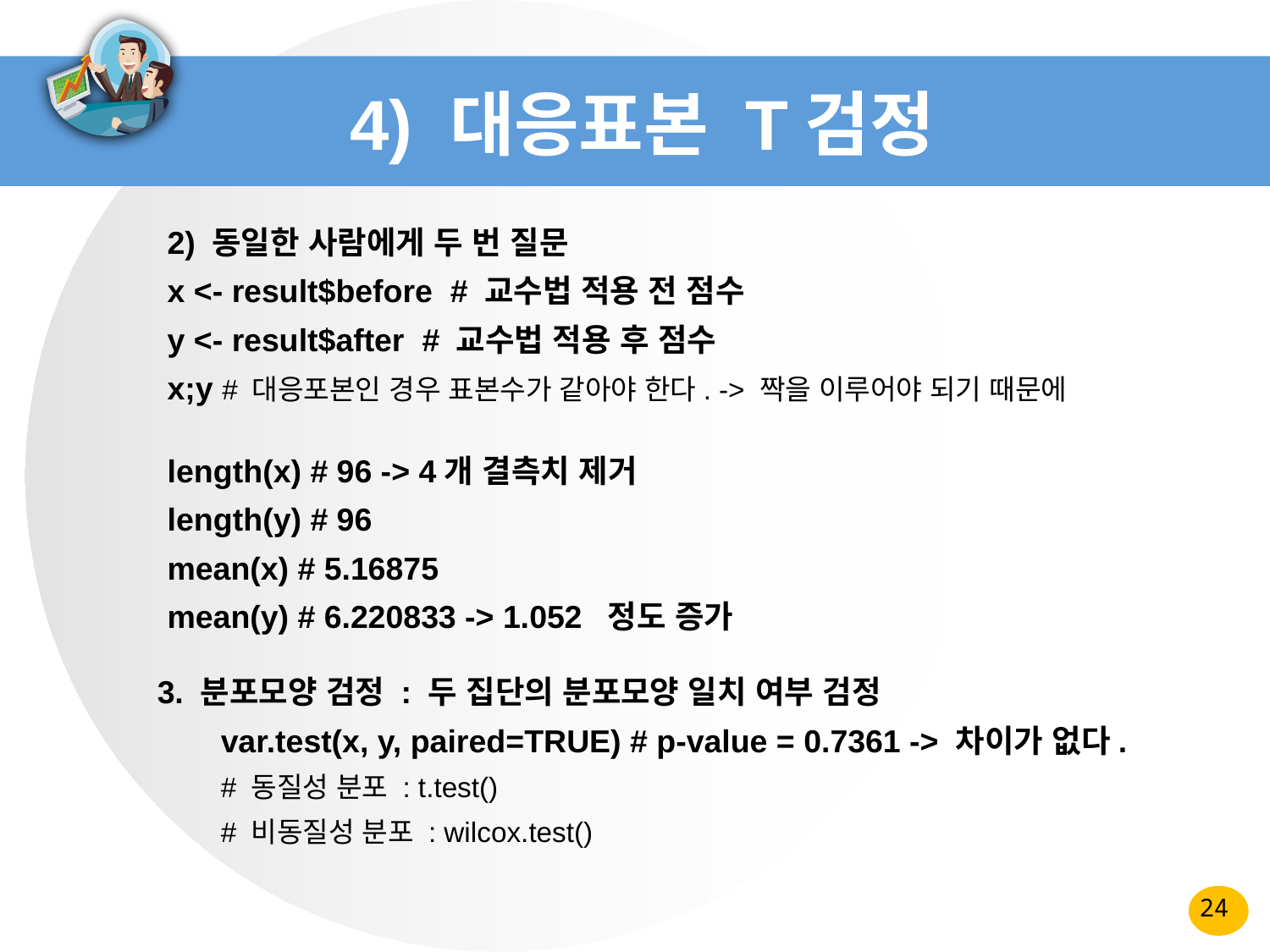

# 4) 대응표본 T검정
2) 동일한 사람에게 두 번 질문
x <- result$before  # 교수법 적용 전 점수
y <- result$after  # 교수법 적용 후 점수
x;y # 대응포본인 경우 표본수가 같아야 한다. -> 짝을 이루어야 되기 때문에

length(x) # 96 -> 4개 결측치 제거
length(y) # 96
mean(x) # 5.16875
mean(y) # 6.220833 -> 1.052  정도 증가
3. 분포모양 검정 : 두 집단의 분포모양 일치 여부 검정
var.test(x, y, paired=TRUE) # p-value = 0.7361 -> 차이가 없다.
# 동질성 분포 : t.test()
# 비동질성 분포 : wilcox.test()
24